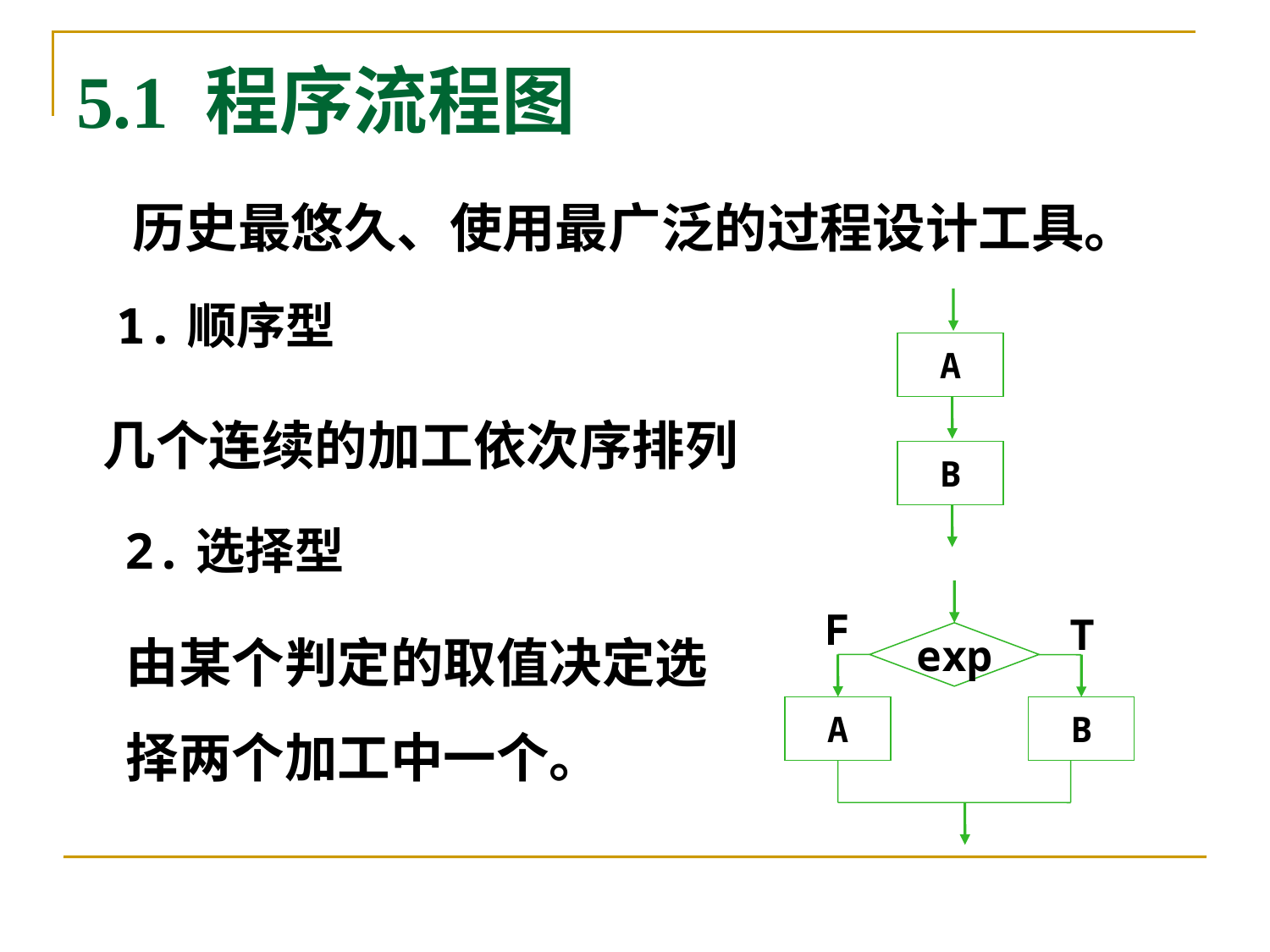

# 5.1 程序流程图
历史最悠久、使用最广泛的过程设计工具。
1.顺序型

A

B

几个连续的加工依次序排列
2.选择型

F

T

exp
A
B

由某个判定的取值决定选择两个加工中一个。